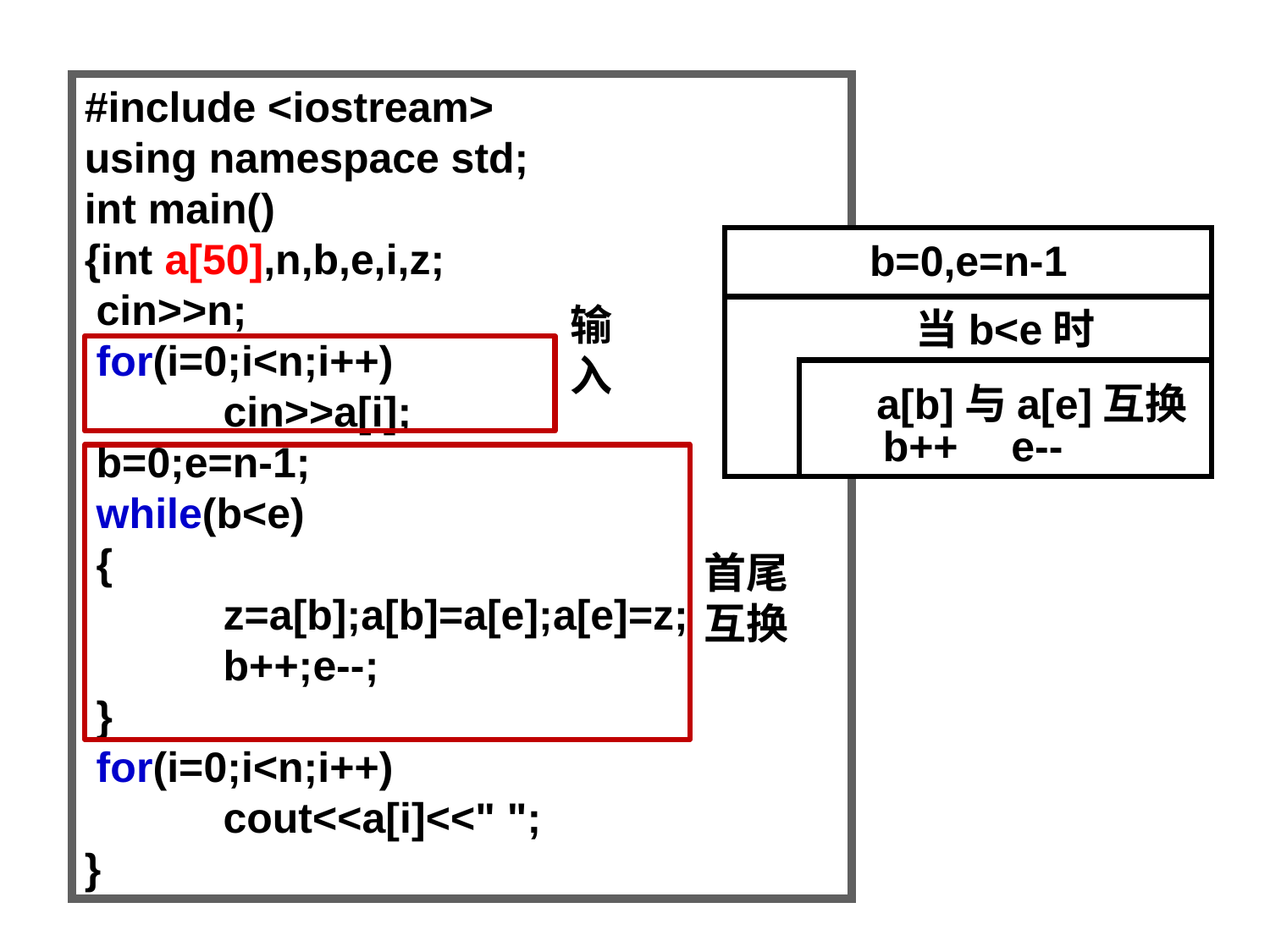

#include <iostream>
using namespace std;
int main()
{int a[50],n,b,e,i,z;
 cin>>n;
 for(i=0;i<n;i++)
	 cin>>a[i];
 b=0;e=n-1;
 while(b<e)
 {
	 z=a[b];a[b]=a[e];a[e]=z;
	 b++;e--;
 }
 for(i=0;i<n;i++)
	 cout<<a[i]<<" ";
}
b=0,e=n-1
输入

当b<e时

a[b]与a[e]互换
b++
e--

首尾互换